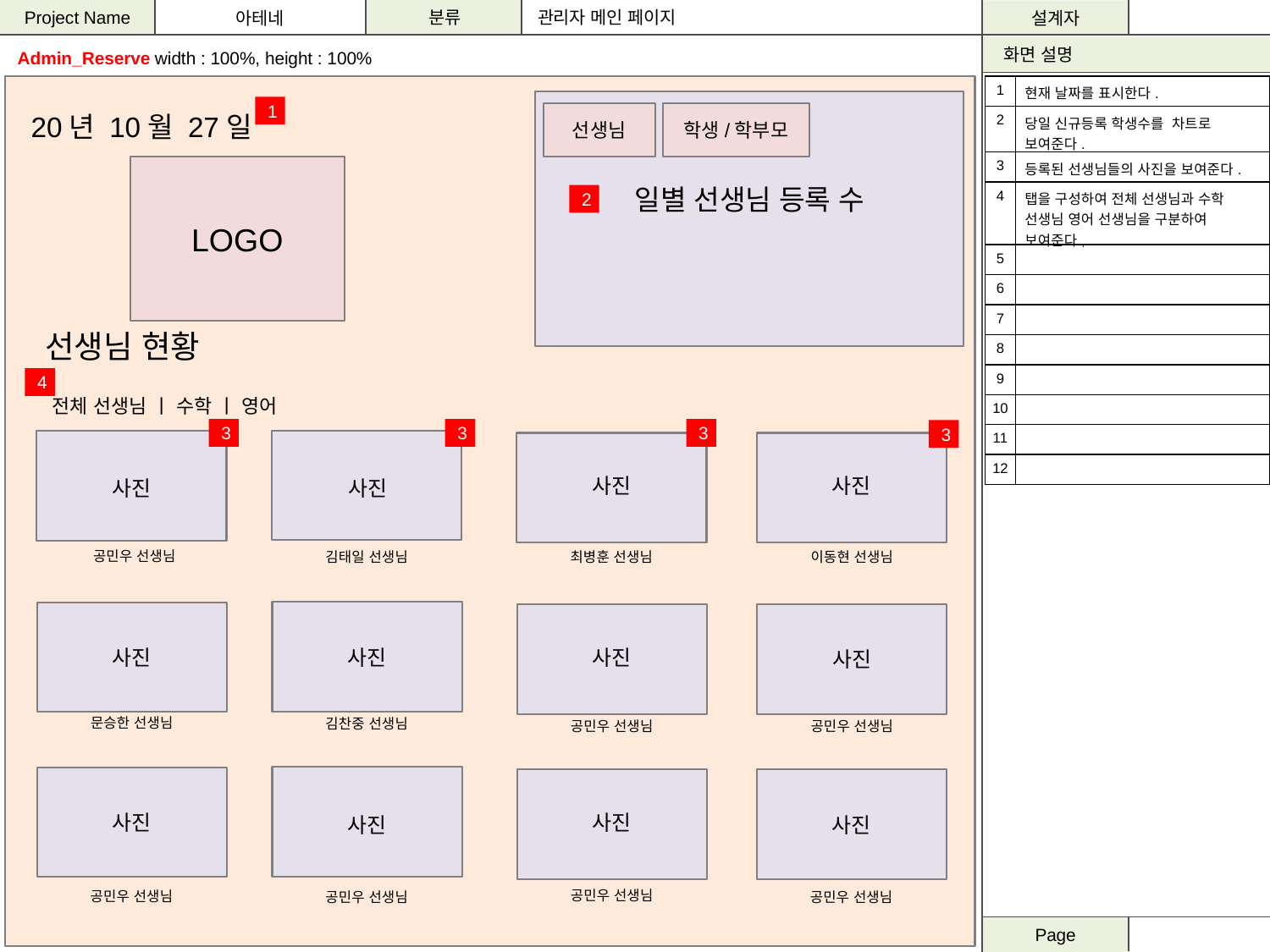

관리자 메인 페이지
Admin_Reserve width : 100%, height : 100%

| 1 | 현재 날짜를 표시한다. |
| --- | --- |
| 2 | 당일 신규등록 학생수를 차트로 보여준다. |
| 3 | 등록된 선생님들의 사진을 보여준다. |
| 4 | 탭을 구성하여 전체 선생님과 수학 선생님 영어 선생님을 구분하여 보여준다, |
| 5 |  |
| 6 |  |
| 7 |  |
| 8 |  |
| 9 |  |
| 10 |  |
| 11 |  |
| 12 |  |

20년 10월 27일
1
선생님
학생/학부모
LOGO
일별 선생님 등록 수
2
선생님 현황
4
전체 선생님 ㅣ 수학 ㅣ 영어
3
3
3
3

사진
사진
사진
사진
공민우 선생님
김태일 선생님
최병훈 선생님
이동현 선생님

사진
사진
사진
사진
문승한 선생님
김찬중 선생님
공민우 선생님
공민우 선생님

사진
사진
사진
사진
공민우 선생님
공민우 선생님
공민우 선생님
공민우 선생님